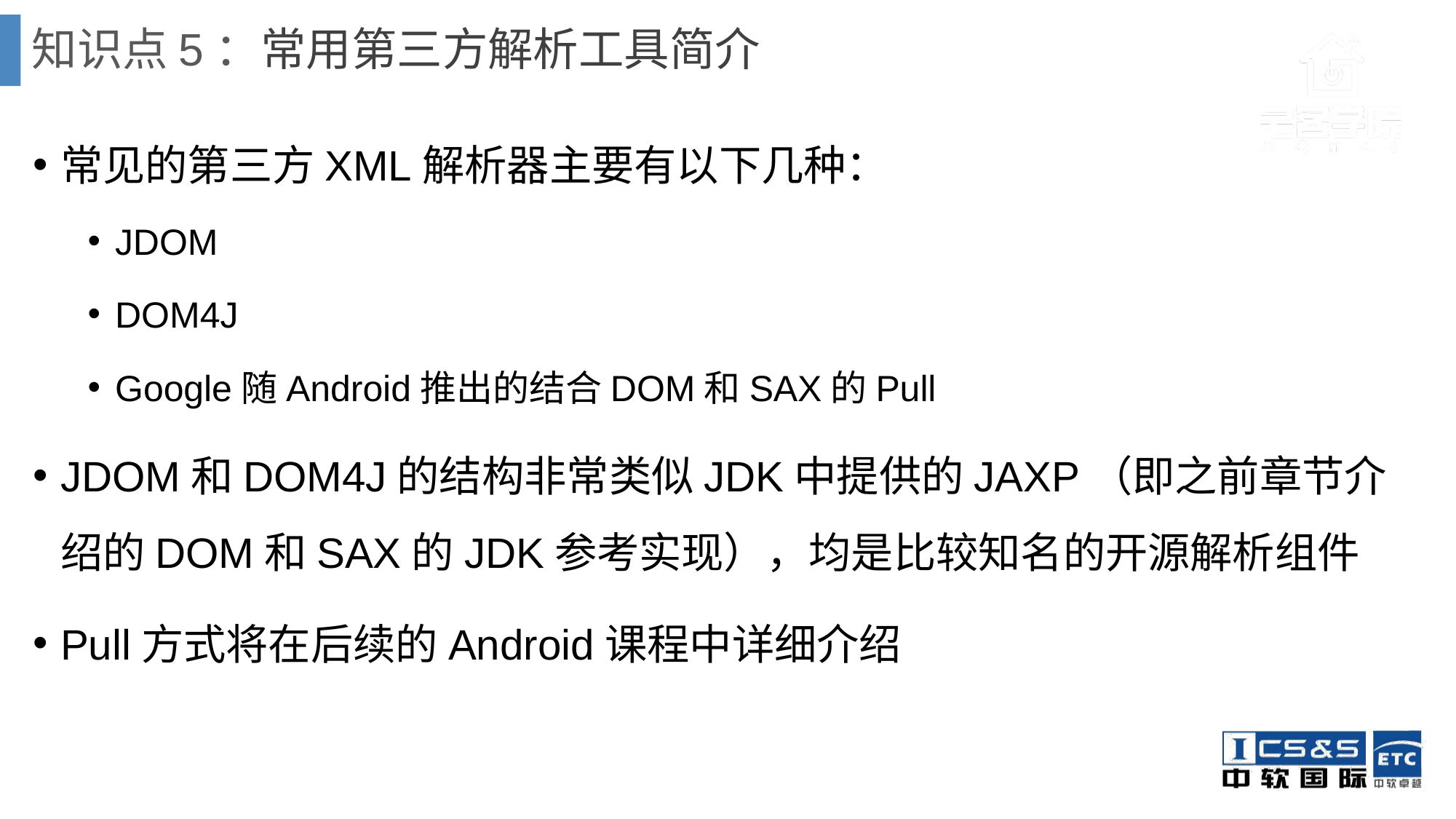

# 知识点5：常用第三方解析工具简介
常见的第三方XML解析器主要有以下几种：
JDOM
DOM4J
Google随Android推出的结合DOM和SAX的Pull
JDOM和DOM4J的结构非常类似JDK中提供的JAXP（即之前章节介绍的DOM和SAX的JDK参考实现），均是比较知名的开源解析组件
Pull方式将在后续的Android课程中详细介绍